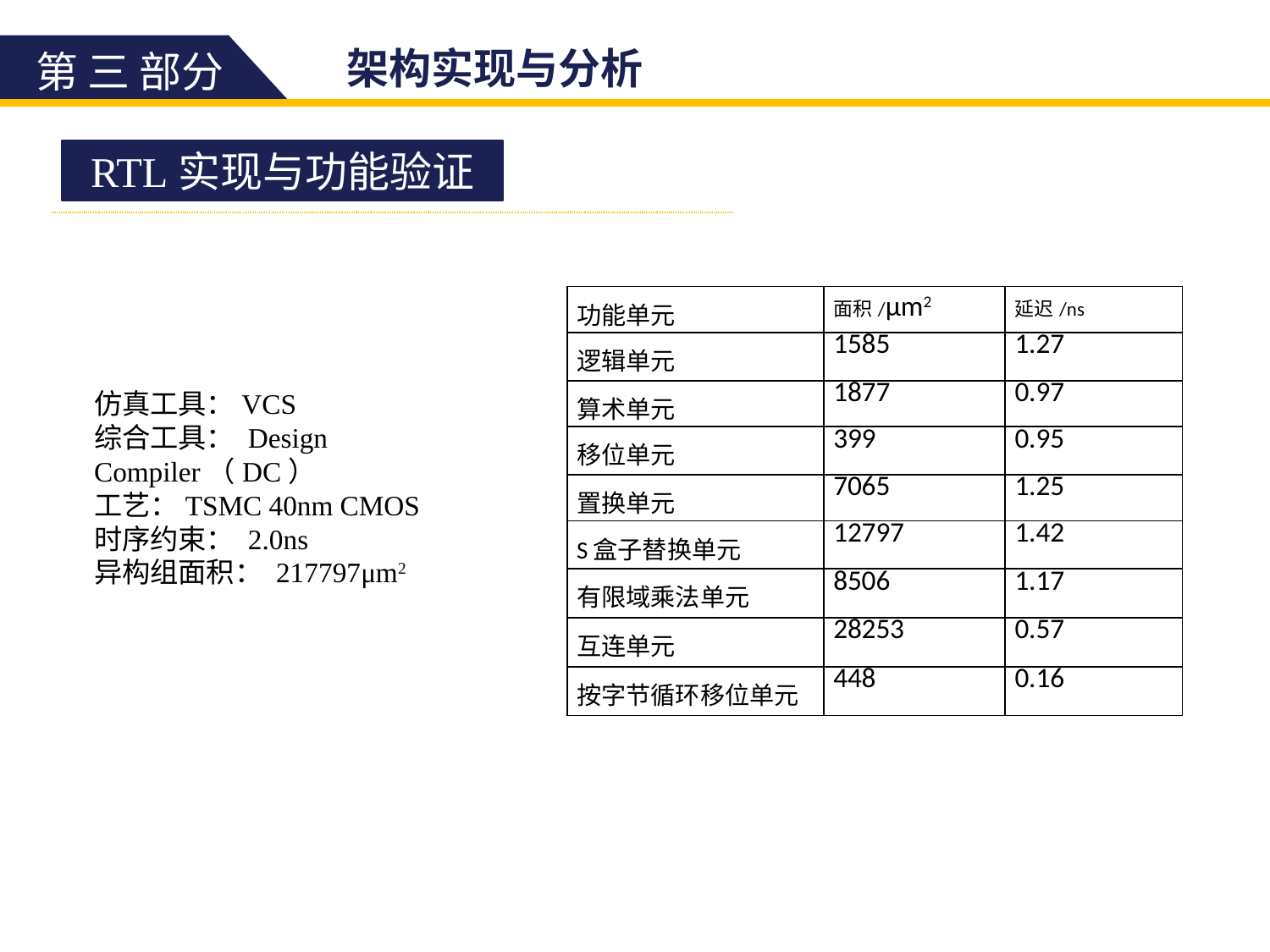

架构实现与分析

第 三 部分

RTL实现与功能验证

| 功能单元 | 面积/μm2 | 延迟/ns |
| --- | --- | --- |
| 逻辑单元 | 1585 | 1.27 |
| 算术单元 | 1877 | 0.97 |
| 移位单元 | 399 | 0.95 |
| 置换单元 | 7065 | 1.25 |
| S盒子替换单元 | 12797 | 1.42 |
| 有限域乘法单元 | 8506 | 1.17 |
| 互连单元 | 28253 | 0.57 |
| 按字节循环移位单元 | 448 | 0.16 |
仿真工具：VCS
综合工具： Design Compiler（DC）
工艺：TSMC 40nm CMOS
时序约束： 2.0ns
异构组面积： 217797μm2